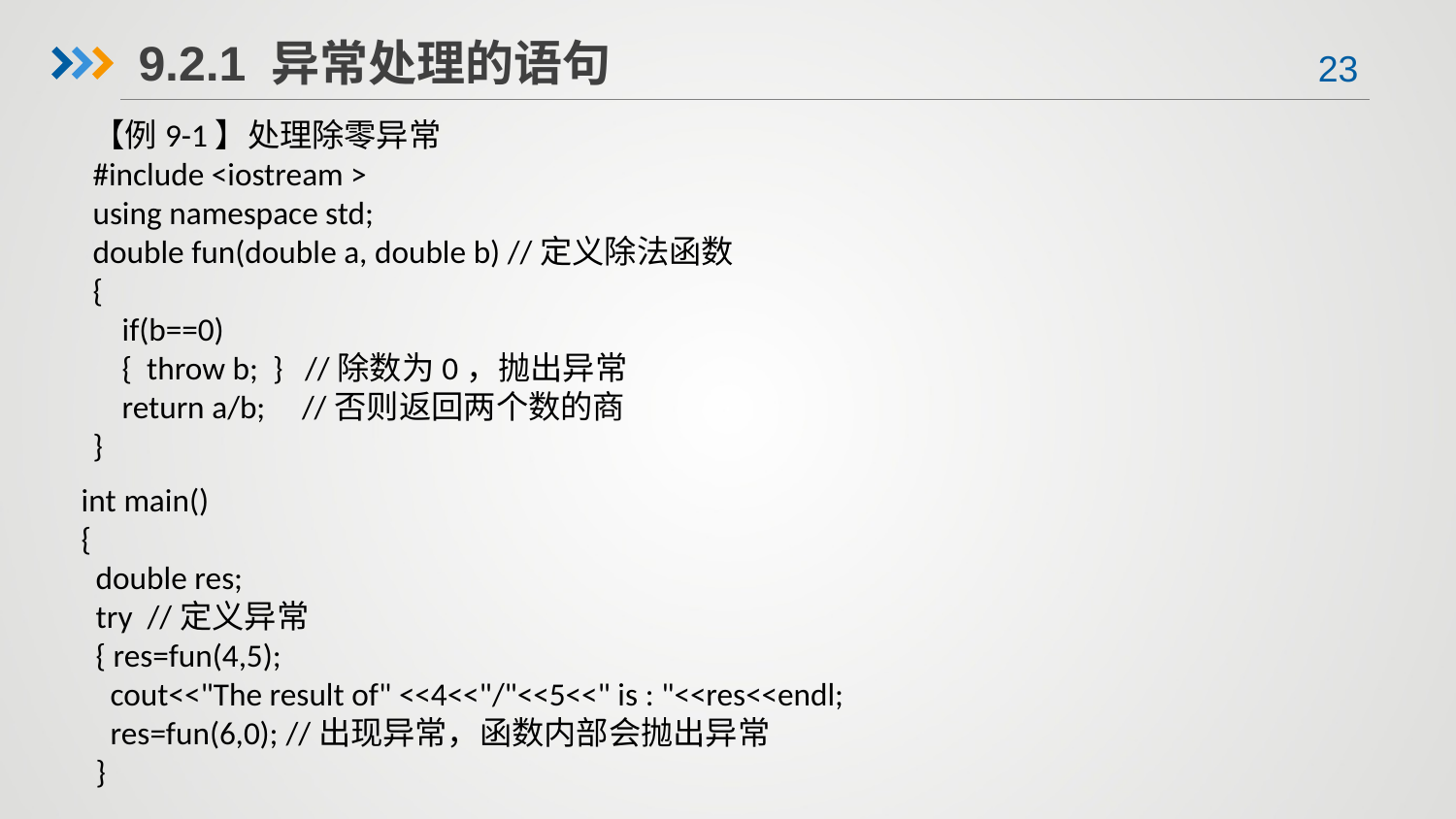

9.2.1 异常处理的语句
【例9-1】处理除零异常
#include <iostream >
using namespace std;
double fun(double a, double b) //定义除法函数
{
    if(b==0)
    {  throw b;  }   //除数为0，抛出异常
    return a/b;     //否则返回两个数的商
}
int main()
{
  double res;
  try  //定义异常
  { res=fun(4,5);
    cout<<"The result of" <<4<<"/"<<5<<" is : "<<res<<endl;
    res=fun(6,0); //出现异常，函数内部会抛出异常
  }